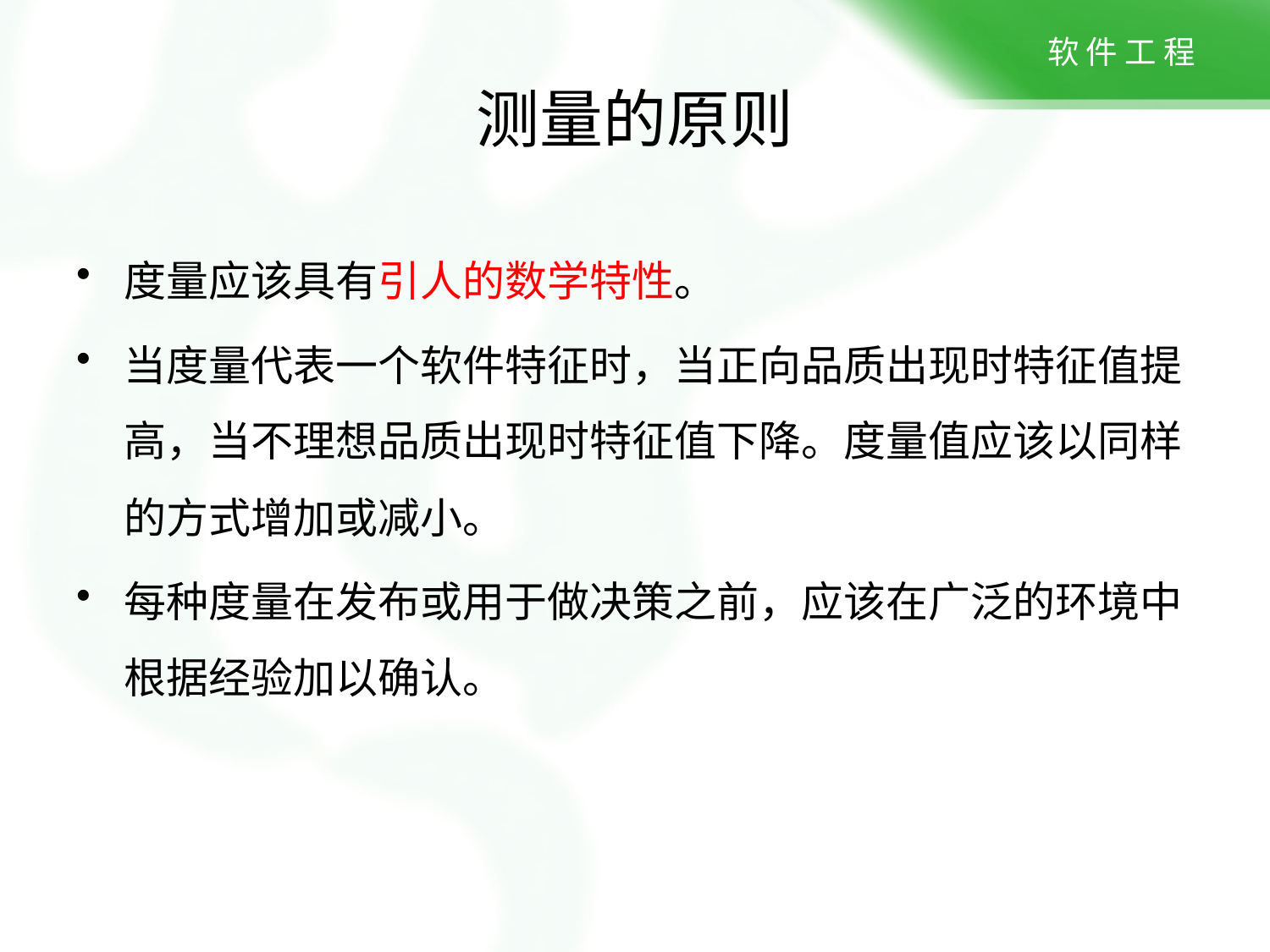

# 测量的原则
度量应该具有引人的数学特性。
当度量代表一个软件特征时，当正向品质出现时特征值提高，当不理想品质出现时特征值下降。度量值应该以同样的方式增加或减小。
每种度量在发布或用于做决策之前，应该在广泛的环境中根据经验加以确认。